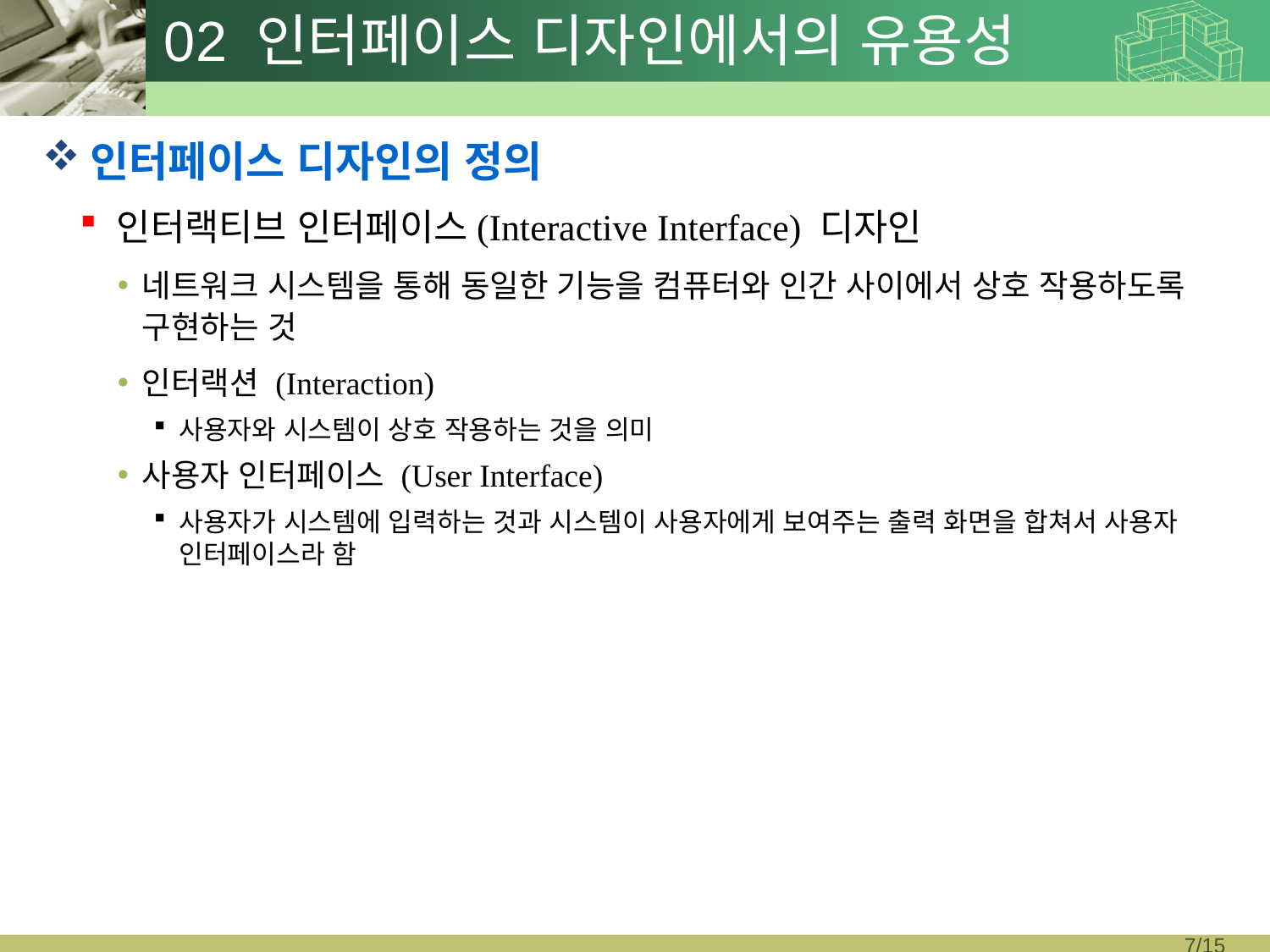

# 02 인터페이스 디자인에서의 유용성
인터페이스 디자인의 정의
인터랙티브 인터페이스(Interactive Interface) 디자인
네트워크 시스템을 통해 동일한 기능을 컴퓨터와 인간 사이에서 상호 작용하도록 구현하는 것
인터랙션 (Interaction)
사용자와 시스템이 상호 작용하는 것을 의미
사용자 인터페이스 (User Interface)
사용자가 시스템에 입력하는 것과 시스템이 사용자에게 보여주는 출력 화면을 합쳐서 사용자 인터페이스라 함